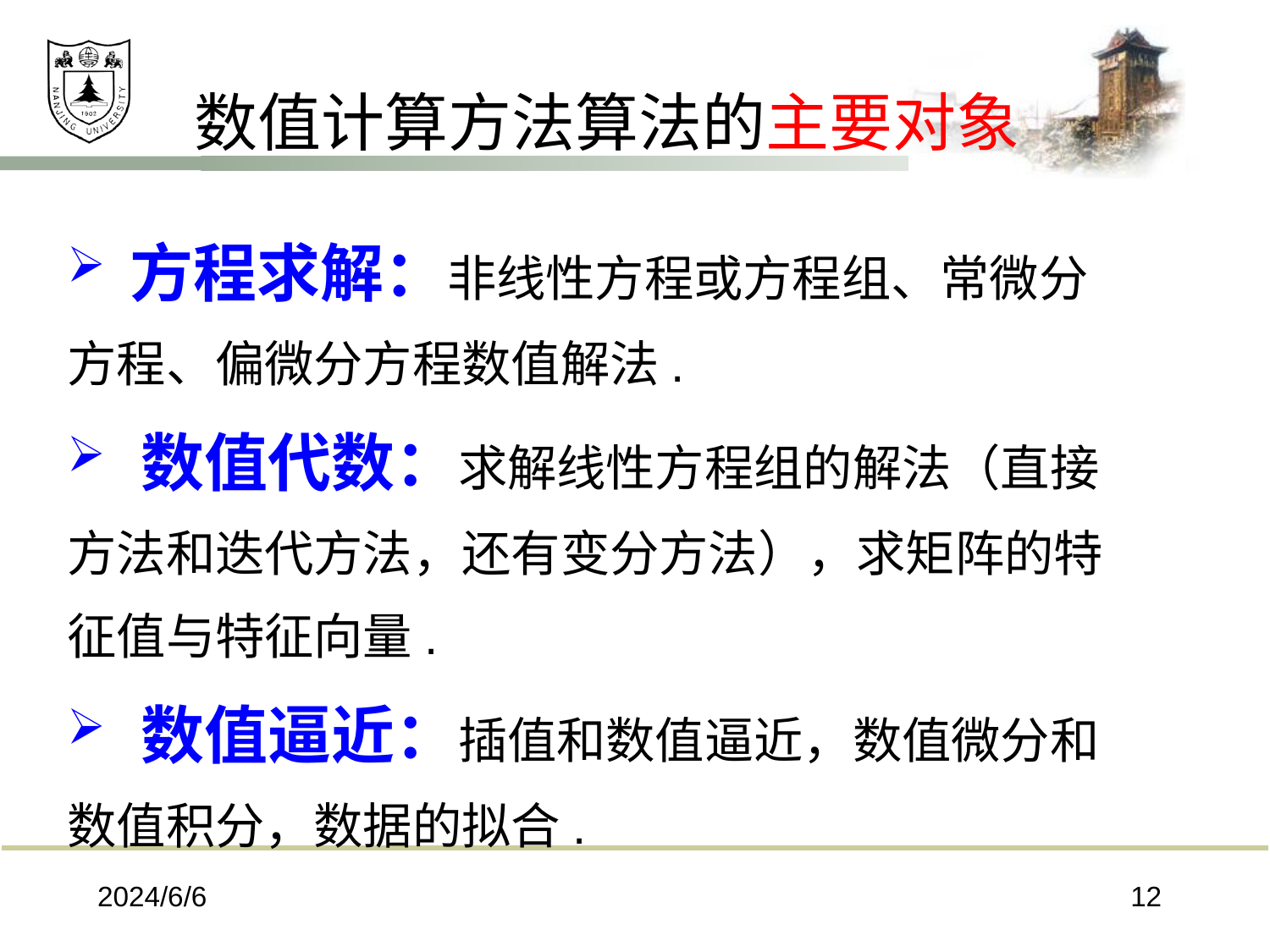

数值计算方法算法的主要对象
 方程求解：非线性方程或方程组、常微分方程、偏微分方程数值解法.
  数值代数：求解线性方程组的解法（直接方法和迭代方法，还有变分方法），求矩阵的特征值与特征向量.
  数值逼近：插值和数值逼近，数值微分和数值积分，数据的拟合.
2024/6/6
12